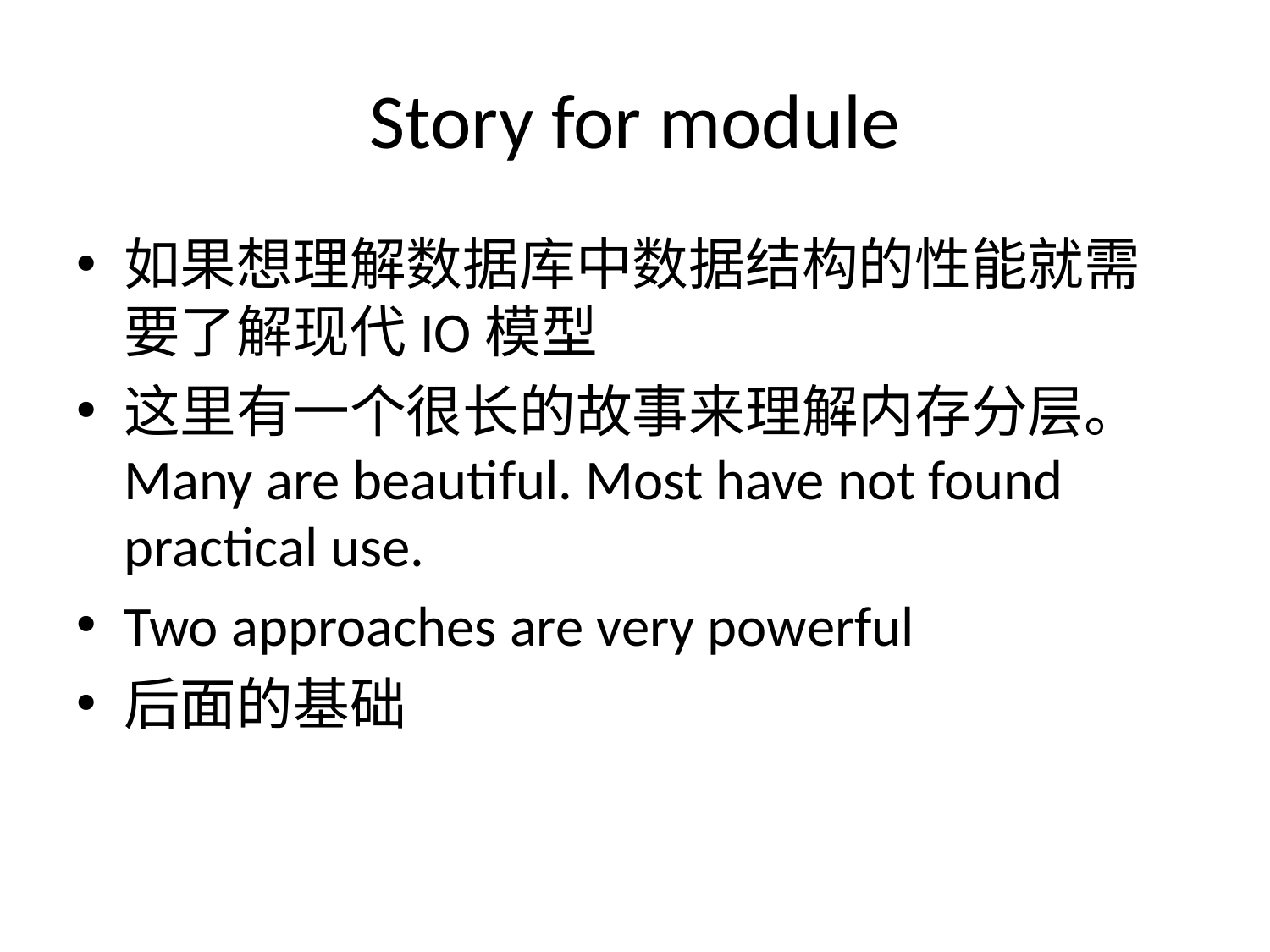

# Story for module
如果想理解数据库中数据结构的性能就需要了解现代IO模型
这里有一个很长的故事来理解内存分层。Many are beautiful. Most have not found practical use.
Two approaches are very powerful
后面的基础